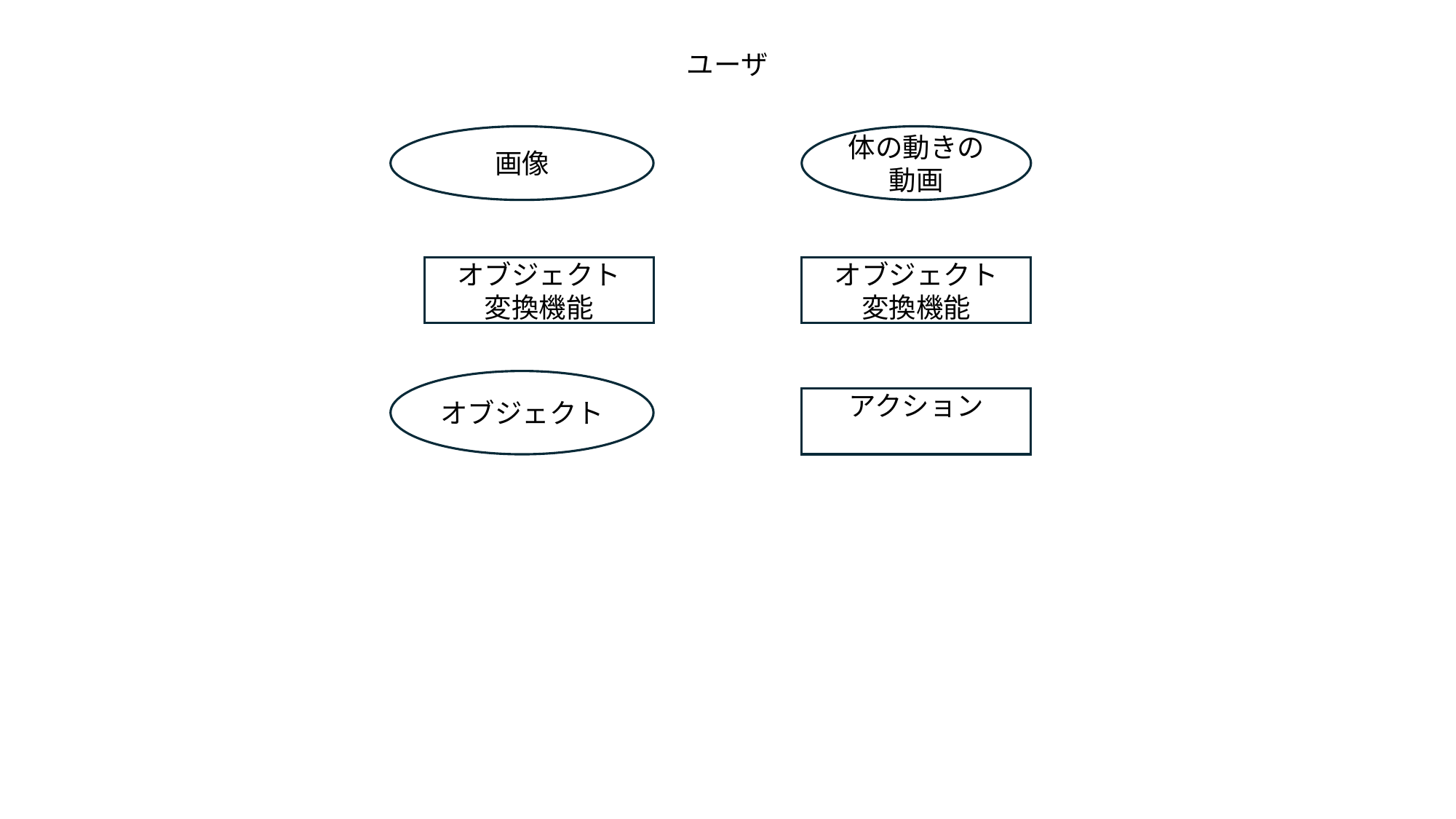

ユーザ
体の動きの動画
画像
オブジェクト
変換機能
オブジェクト
変換機能
オブジェクト
アクション